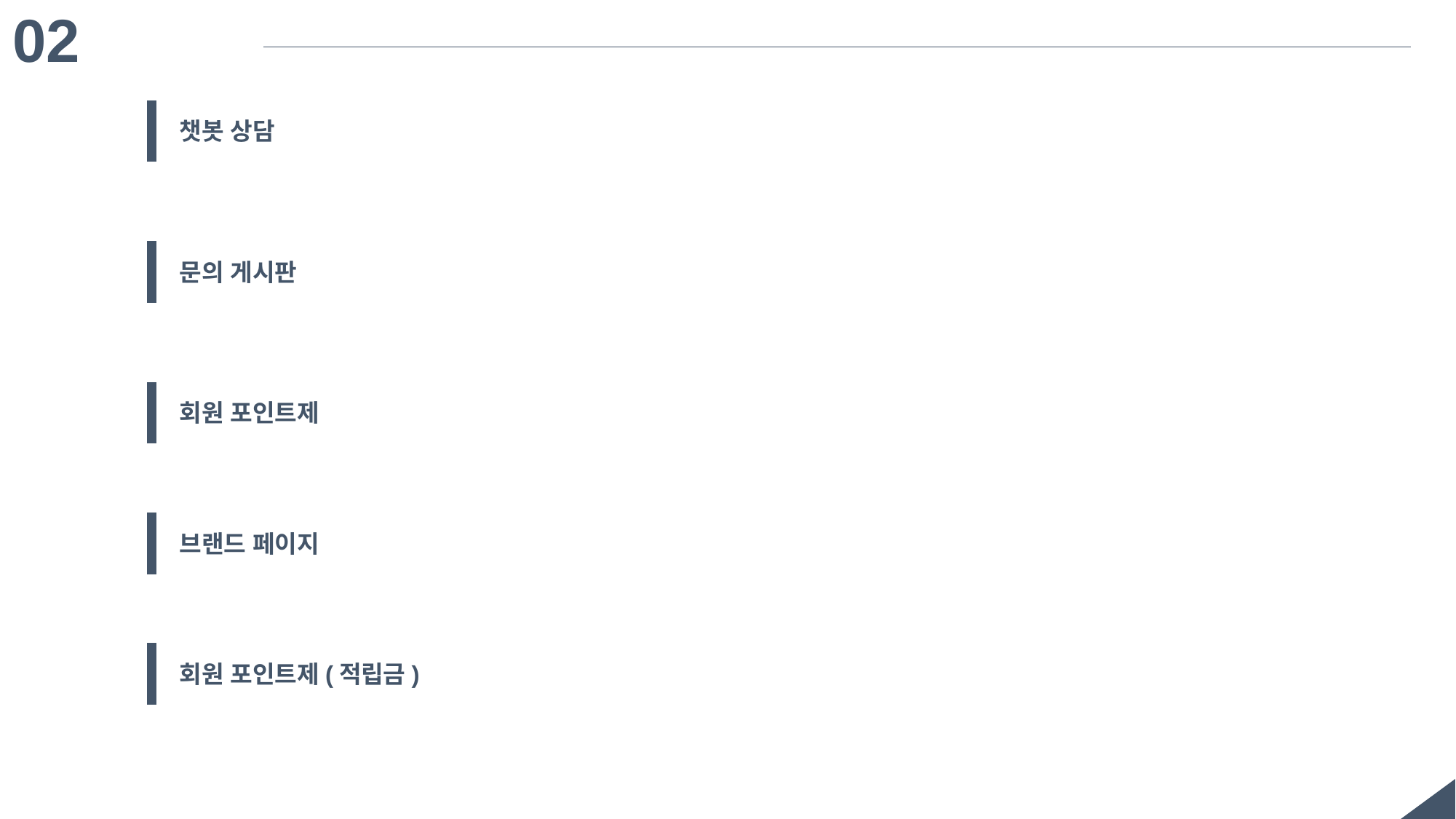

02

챗봇 상담

문의 게시판

회원 포인트제

브랜드 페이지

회원 포인트제(적립금)